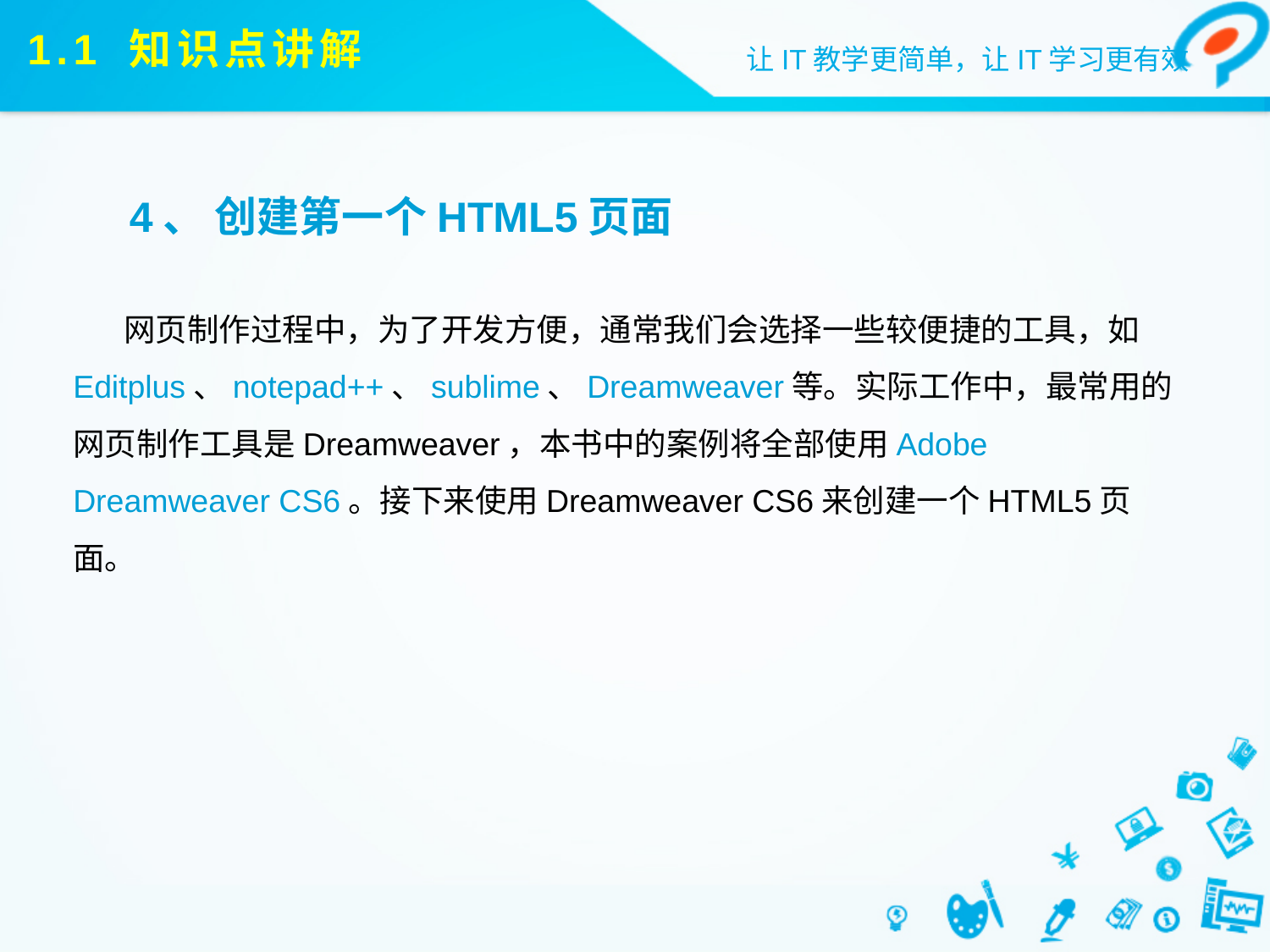

# 1.1 知识点讲解
4、 创建第一个HTML5页面
      网页制作过程中，为了开发方便，通常我们会选择一些较便捷的工具，如Editplus、notepad++、sublime、Dreamweaver等。实际工作中，最常用的网页制作工具是Dreamweaver，本书中的案例将全部使用Adobe Dreamweaver CS6。接下来使用Dreamweaver CS6来创建一个HTML5页面。